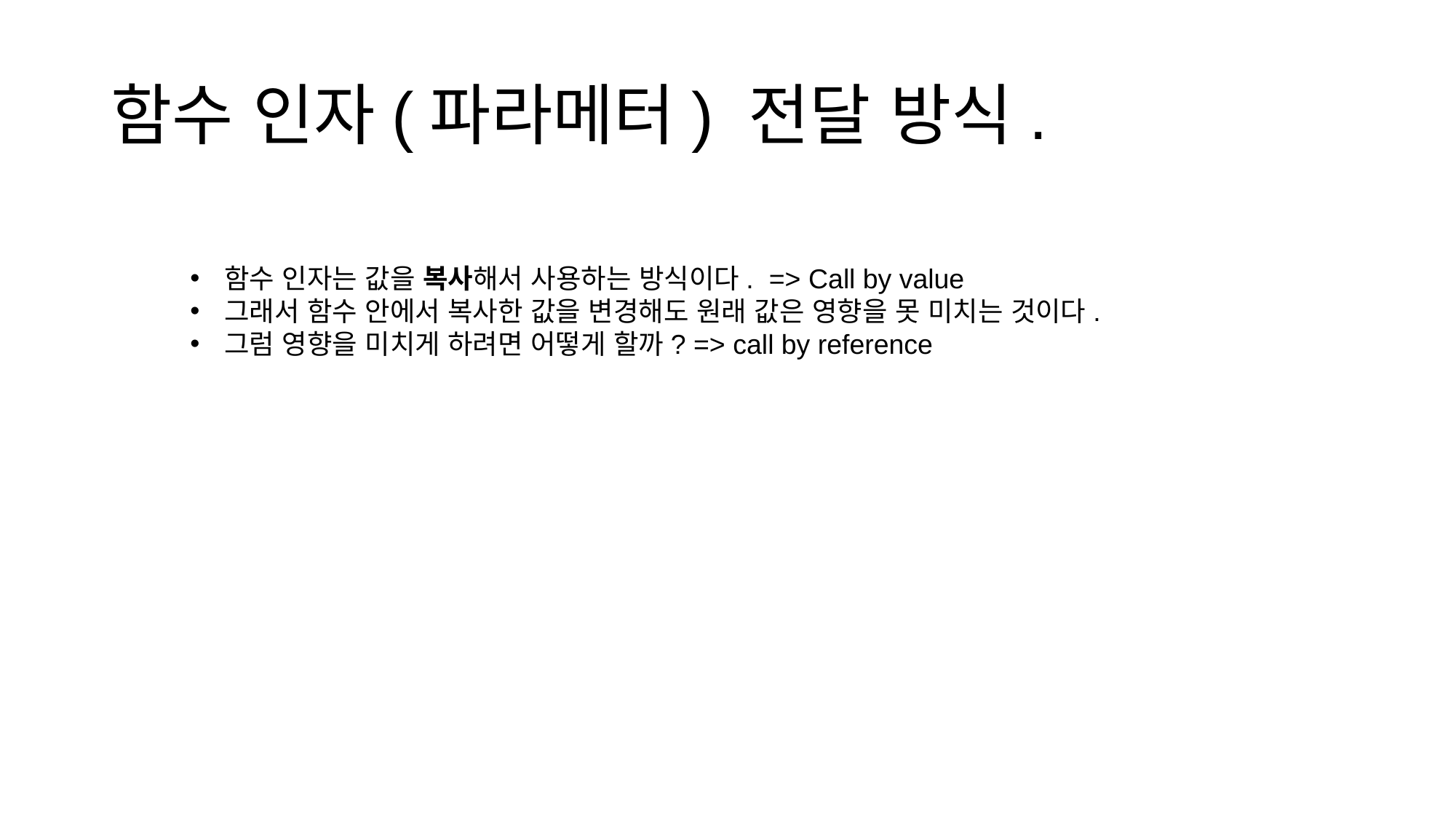

# 함수 인자(파라메터) 전달 방식.
함수 인자는 값을 복사해서 사용하는 방식이다.  => Call by value
그래서 함수 안에서 복사한 값을 변경해도 원래 값은 영향을 못 미치는 것이다.
그럼 영향을 미치게 하려면 어떻게 할까? => call by reference